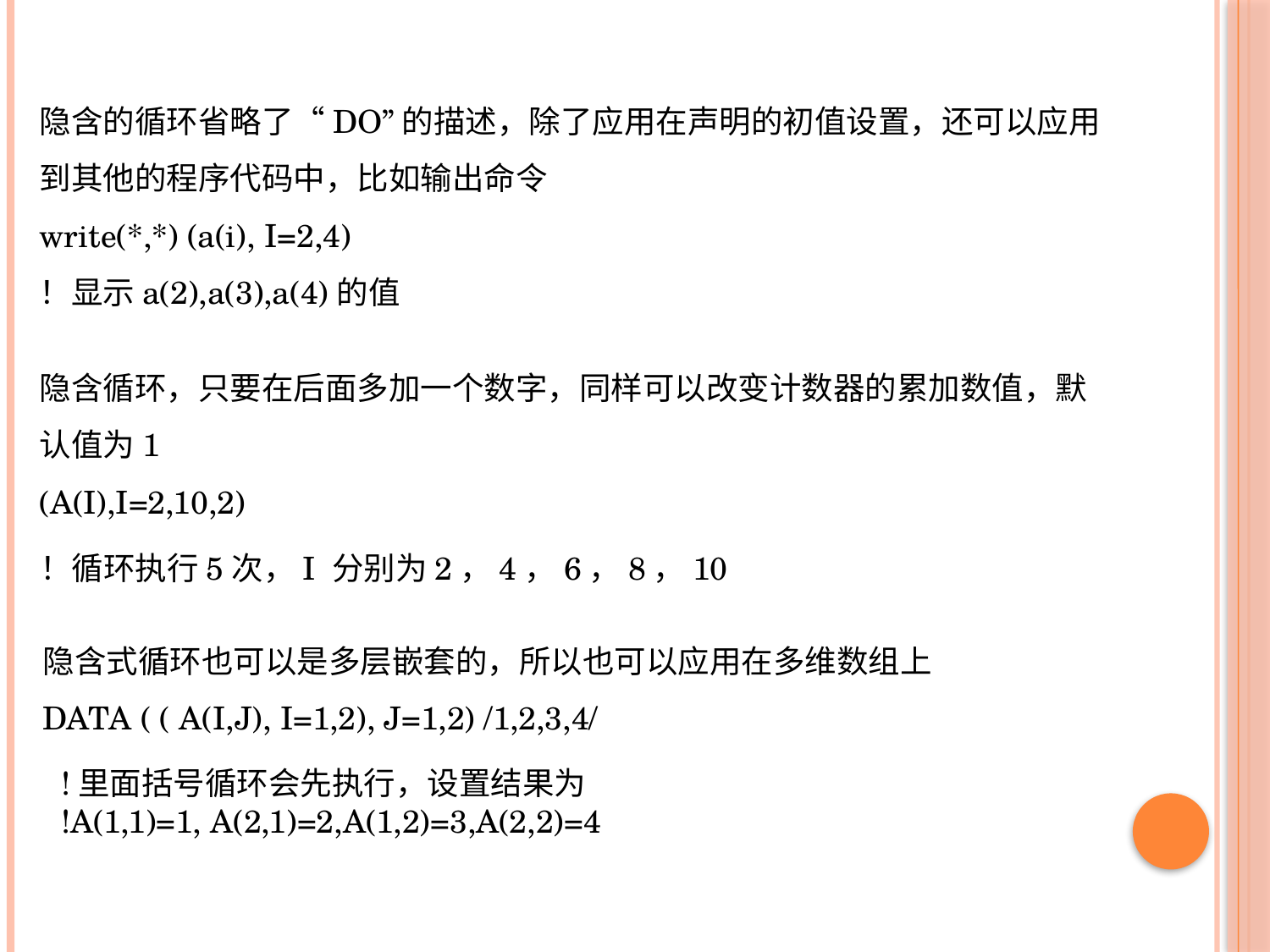

隐含的循环省略了“DO”的描述，除了应用在声明的初值设置，还可以应用到其他的程序代码中，比如输出命令
write(*,*) (a(i), I=2,4)
！显示a(2),a(3),a(4)的值

隐含循环，只要在后面多加一个数字，同样可以改变计数器的累加数值，默认值为1
(A(I),I=2,10,2)

！循环执行5次，I 分别为2，4，6，8，10
隐含式循环也可以是多层嵌套的，所以也可以应用在多维数组上
DATA ( ( A(I,J), I=1,2), J=1,2) /1,2,3,4/

!里面括号循环会先执行，设置结果为
!A(1,1)=1, A(2,1)=2,A(1,2)=3,A(2,2)=4